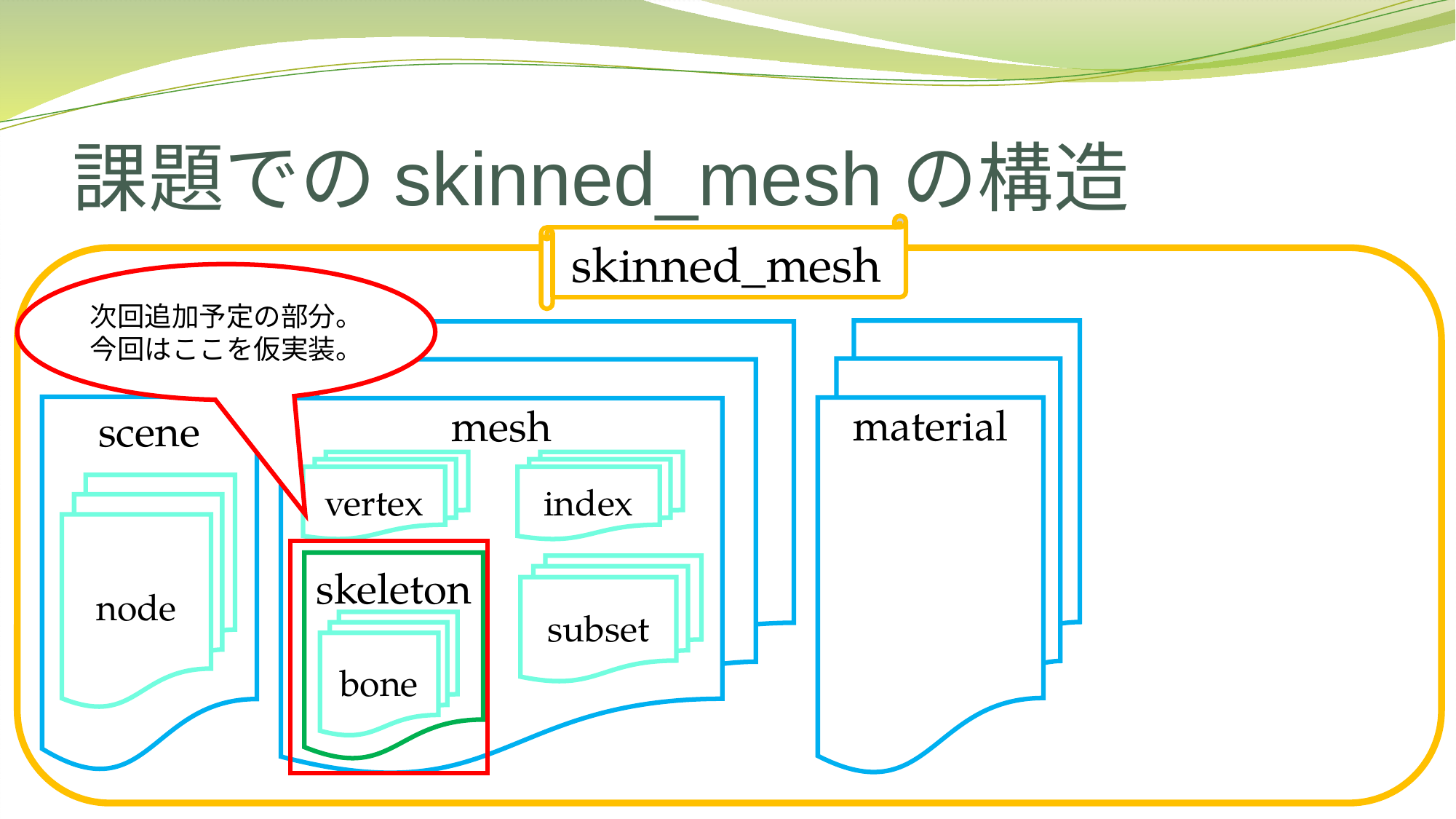

# 課題でのskinned_meshの構造
skinned_mesh

次回追加予定の部分。
今回はここを仮実装。
material

mesh

scene

vertex
index
node
color

skeleton

subset
texture
bone